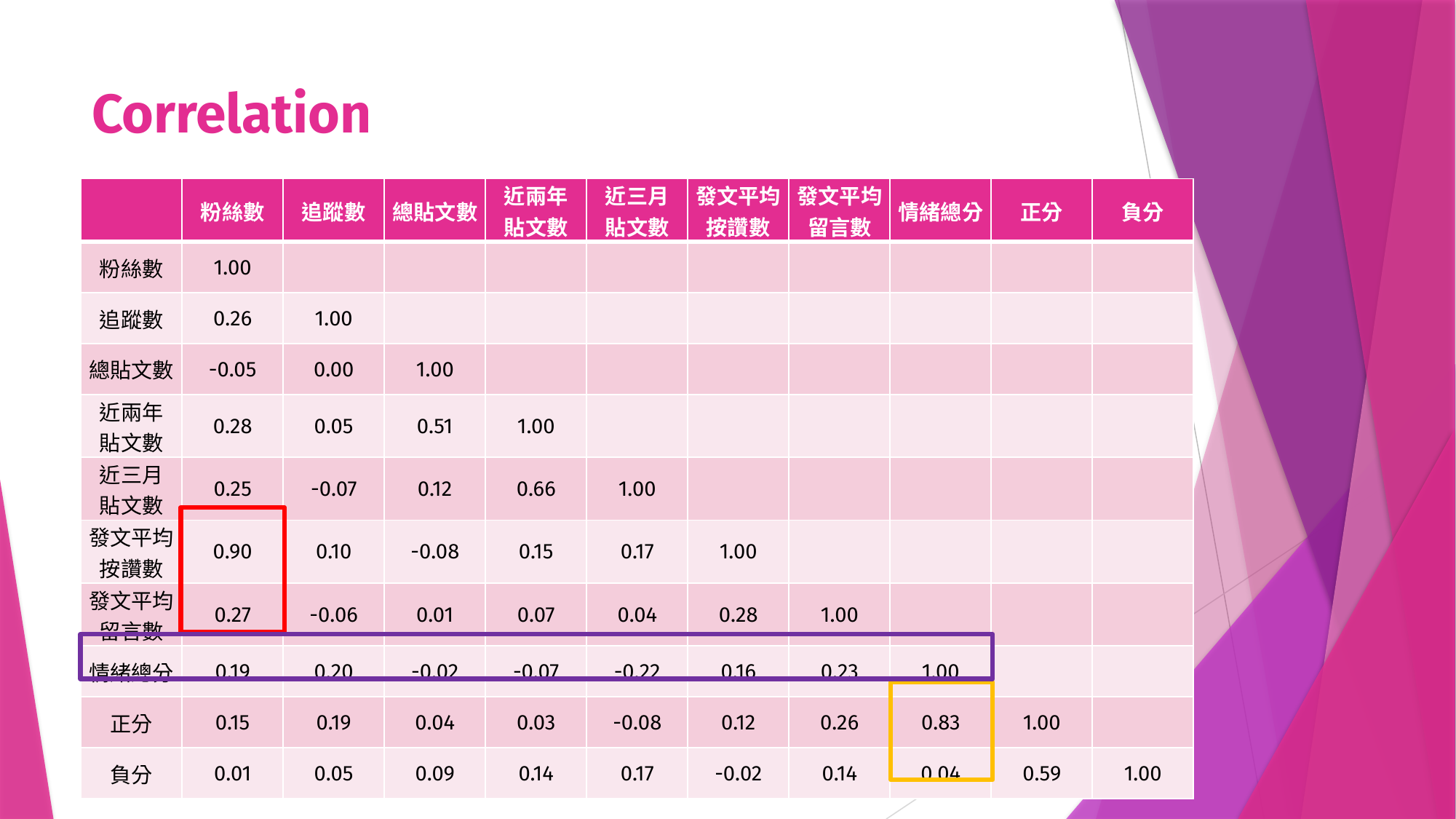

# Correlation
|  | 粉絲數 | 追蹤數 | 總貼文數 | 近兩年 貼文數 | 近三月 貼文數 | 發文平均 按讚數 | 發文平均 留言數 | 情緒總分 | 正分 | 負分 |
| --- | --- | --- | --- | --- | --- | --- | --- | --- | --- | --- |
| 粉絲數 | 1.00 |  |  |  |  |  |  |  |  |  |
| 追蹤數 | 0.26 | 1.00 |  |  |  |  |  |  |  |  |
| 總貼文數 | -0.05 | 0.00 | 1.00 |  |  |  |  |  |  |  |
| 近兩年 貼文數 | 0.28 | 0.05 | 0.51 | 1.00 |  |  |  |  |  |  |
| 近三月 貼文數 | 0.25 | -0.07 | 0.12 | 0.66 | 1.00 |  |  |  |  |  |
| 發文平均 按讚數 | 0.90 | 0.10 | -0.08 | 0.15 | 0.17 | 1.00 |  |  |  |  |
| 發文平均 留言數 | 0.27 | -0.06 | 0.01 | 0.07 | 0.04 | 0.28 | 1.00 |  |  |  |
| 情緒總分 | 0.19 | 0.20 | -0.02 | -0.07 | -0.22 | 0.16 | 0.23 | 1.00 |  |  |
| 正分 | 0.15 | 0.19 | 0.04 | 0.03 | -0.08 | 0.12 | 0.26 | 0.83 | 1.00 |  |
| 負分 | 0.01 | 0.05 | 0.09 | 0.14 | 0.17 | -0.02 | 0.14 | 0.04 | 0.59 | 1.00 |